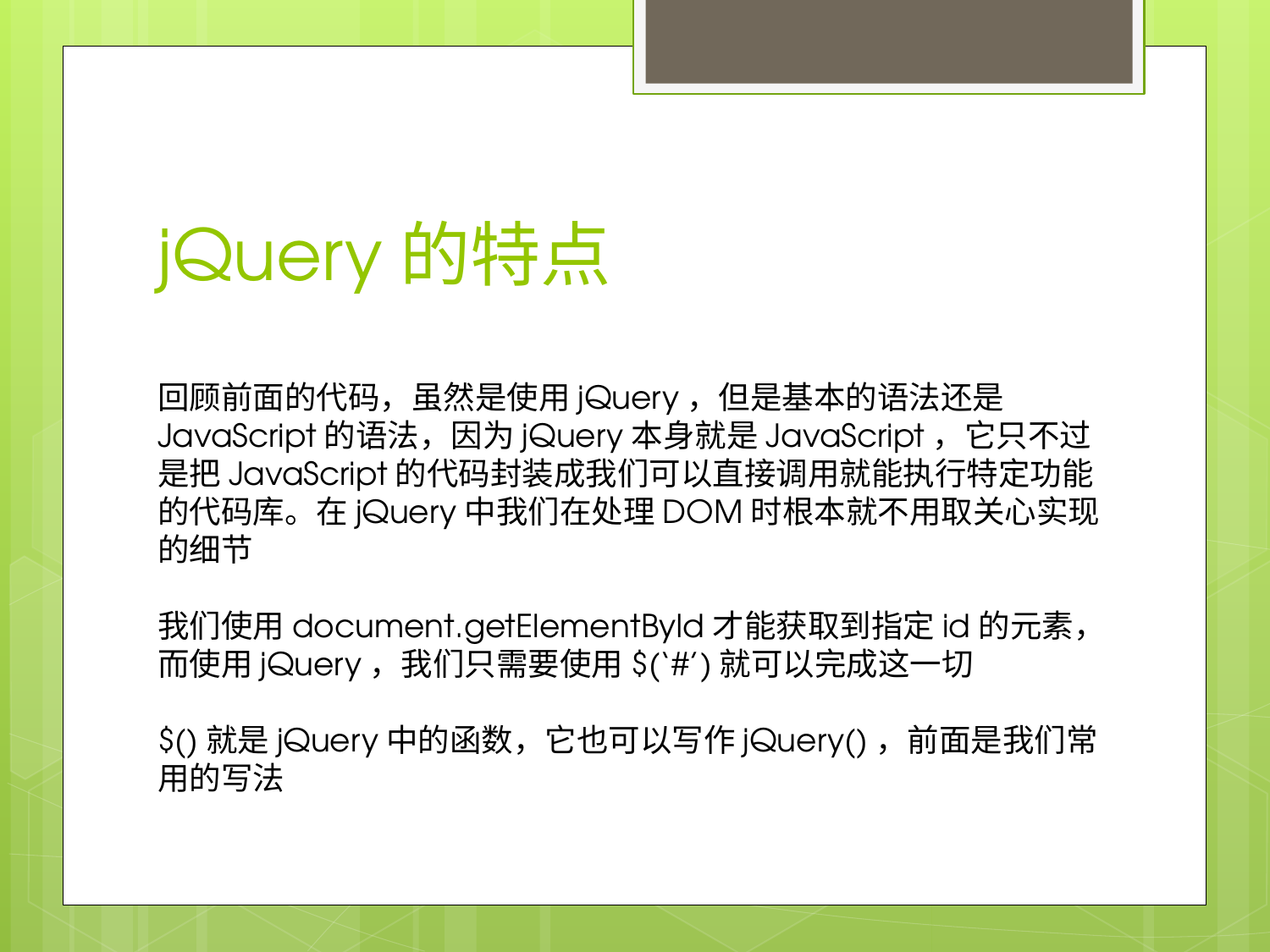

# jQuery的特点
回顾前面的代码，虽然是使用jQuery，但是基本的语法还是JavaScript的语法，因为jQuery本身就是JavaScript，它只不过是把JavaScript的代码封装成我们可以直接调用就能执行特定功能的代码库。在jQuery中我们在处理DOM时根本就不用取关心实现的细节

我们使用document.getElementById才能获取到指定id的元素，而使用jQuery，我们只需要使用$(‘#’)就可以完成这一切

$()就是jQuery中的函数，它也可以写作jQuery()，前面是我们常用的写法